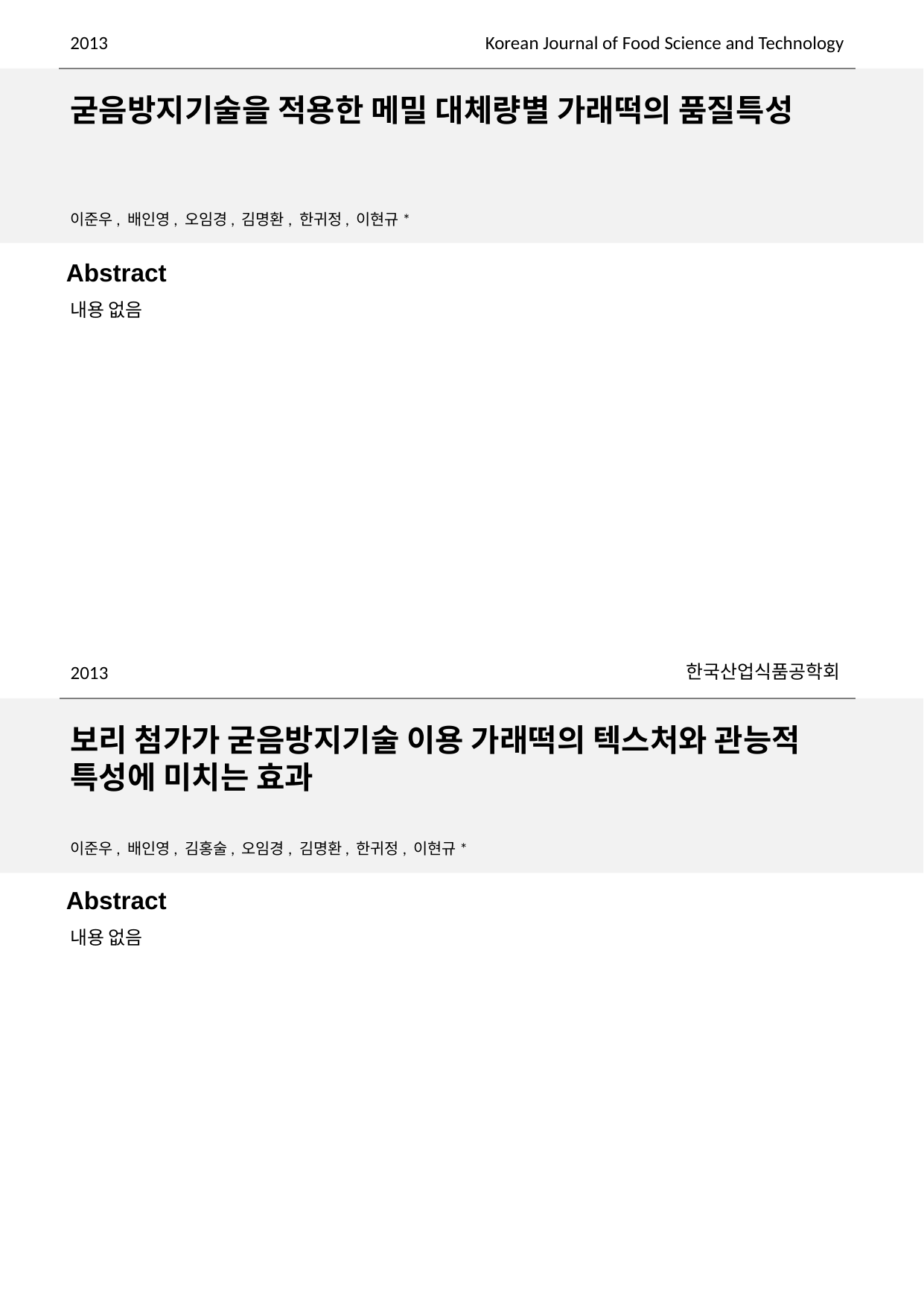

2013
Korean Journal of Food Science and Technology
굳음방지기술을 적용한 메밀 대체량별 가래떡의 품질특성
이준우, 배인영, 오임경, 김명환, 한귀정, 이현규*
내용 없음
한국산업식품공학회
2013
보리 첨가가 굳음방지기술 이용 가래떡의 텍스처와 관능적 특성에 미치는 효과
이준우, 배인영, 김홍술, 오임경, 김명환, 한귀정, 이현규*
내용 없음